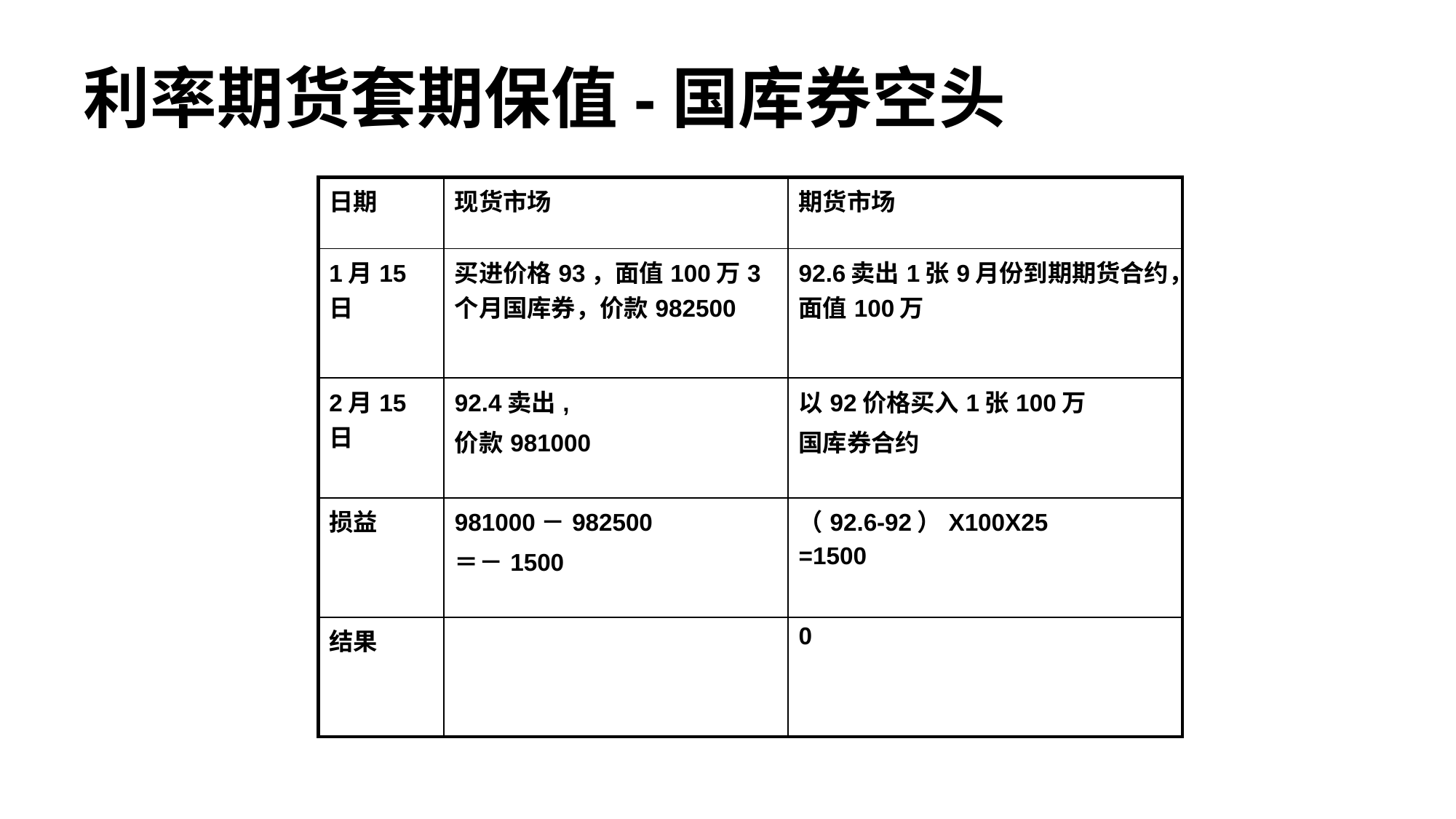

# 利率期货套期保值-国库券空头
| 日期 | 现货市场 | 期货市场 |
| --- | --- | --- |
| 1月15日 | 买进价格93，面值100万3个月国库券，价款982500 | 92.6卖出1张9月份到期期货合约，面值100万 |
| 2月15日 | 92.4卖出, 价款981000 | 以92价格买入1张100万 国库券合约 |
| 损益 | 981000－982500 ＝－1500 | （92.6-92）X100X25 =1500 |
| 结果 |  | 0 |